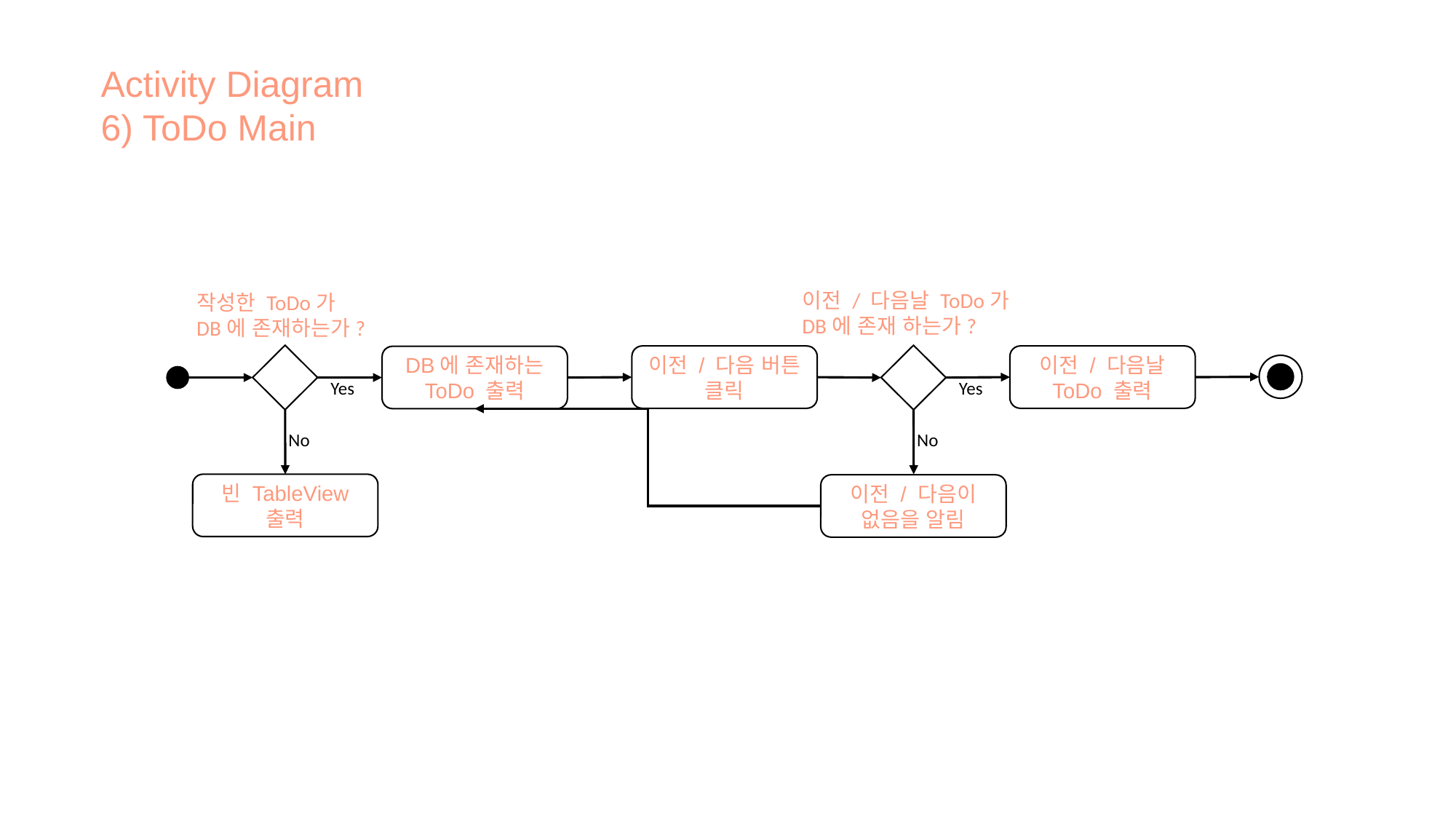

Activity Diagram
6) ToDo Main
이전 / 다음날 ToDo가
DB에 존재 하는가?
작성한 ToDo가
DB에 존재하는가?

이전 / 다음날 ToDo 출력
이전 / 다음 버튼 클릭
DB에 존재하는 ToDo 출력

Yes
Yes

No
No
빈 TableView 출력
이전 / 다음이 없음을 알림